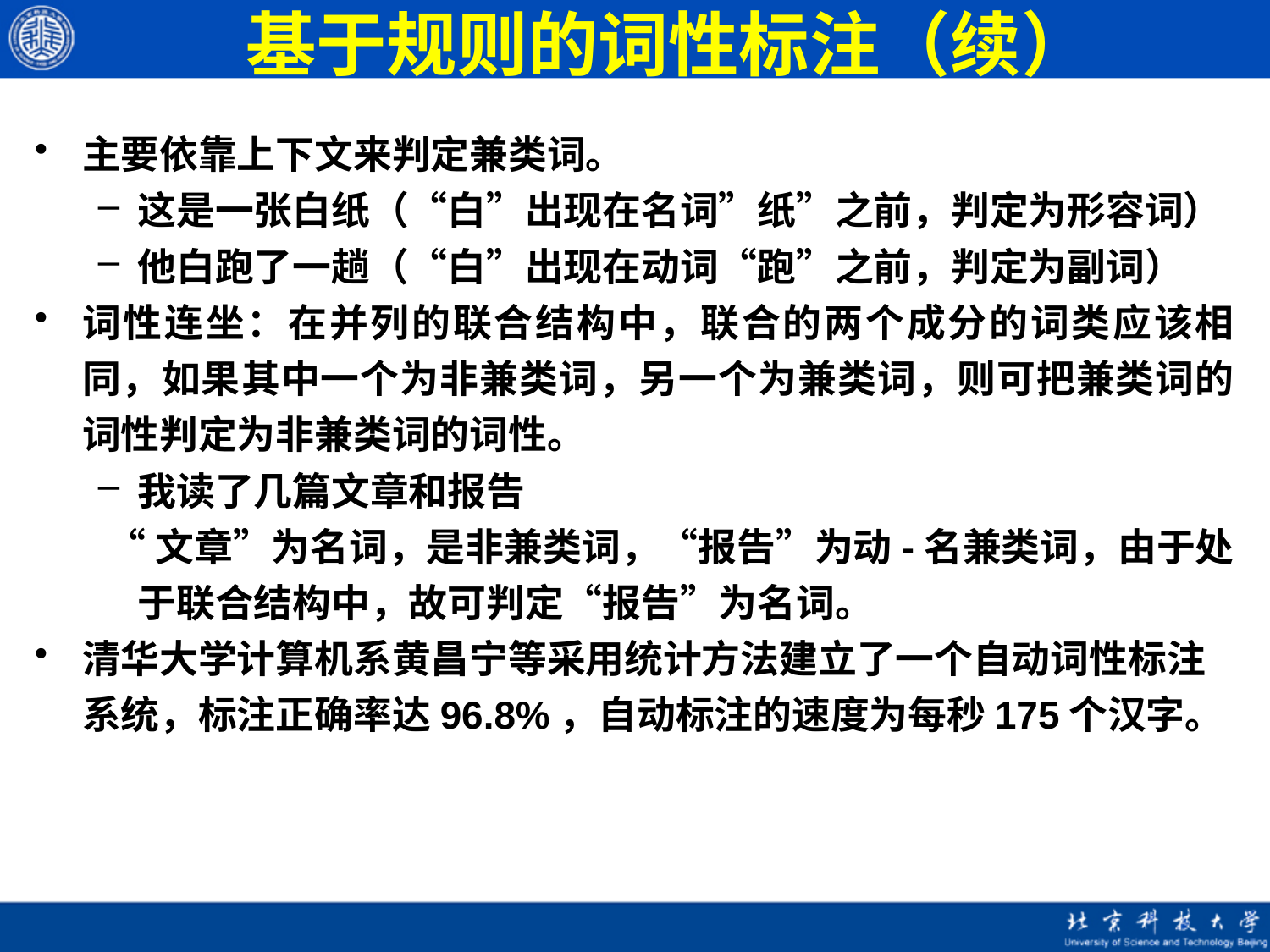

# 基于规则的词性标注（续）
主要依靠上下文来判定兼类词。
这是一张白纸（“白”出现在名词”纸”之前，判定为形容词）
他白跑了一趟（“白”出现在动词“跑”之前，判定为副词）
词性连坐：在并列的联合结构中，联合的两个成分的词类应该相同，如果其中一个为非兼类词，另一个为兼类词，则可把兼类词的词性判定为非兼类词的词性。
我读了几篇文章和报告
 “文章”为名词，是非兼类词，“报告”为动-名兼类词，由于处于联合结构中，故可判定“报告”为名词。
清华大学计算机系黄昌宁等采用统计方法建立了一个自动词性标注系统，标注正确率达96.8%，自动标注的速度为每秒175个汉字。

29